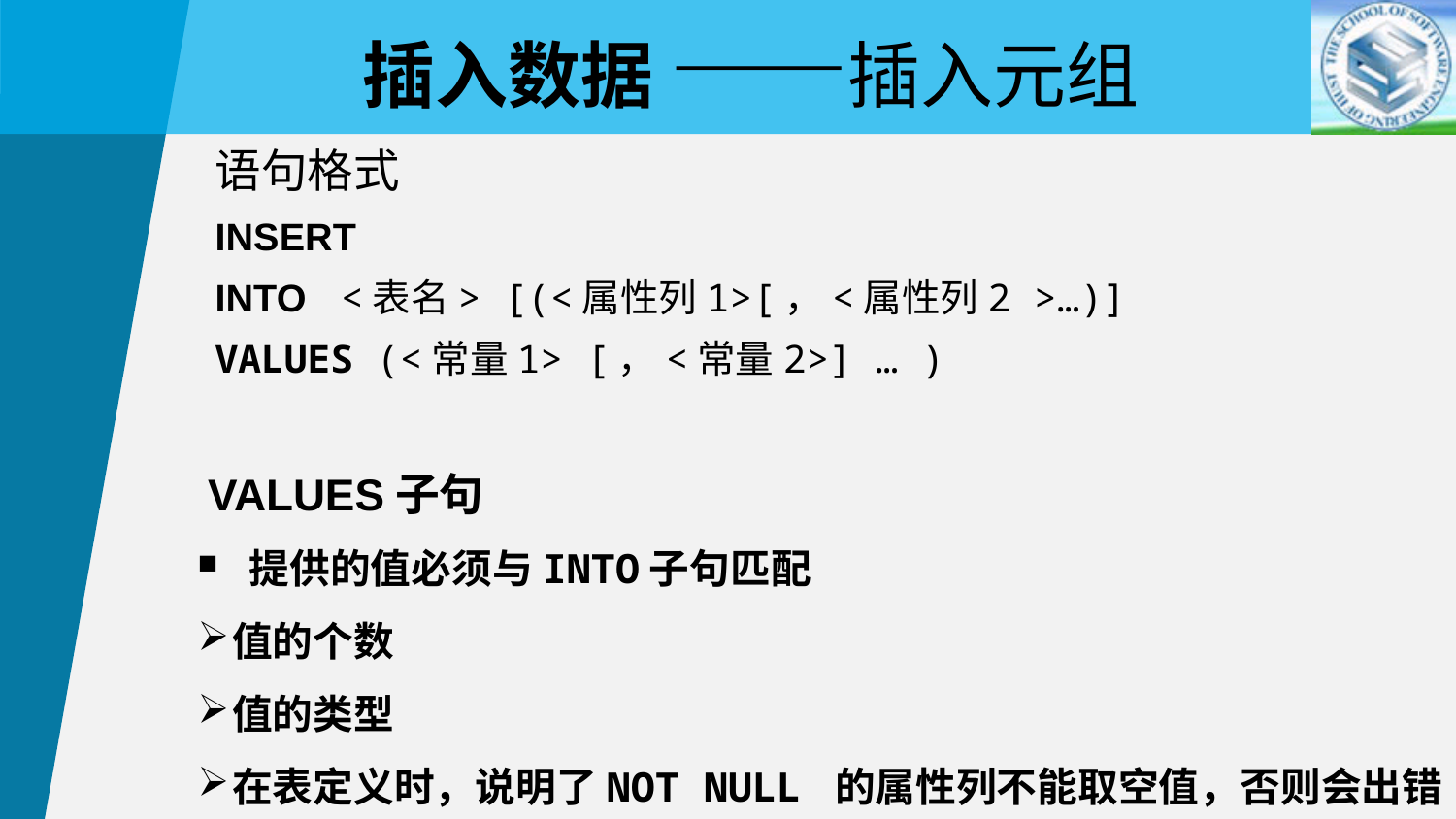

插入数据 ——插入元组
语句格式
INSERT
INTO  <表名> [(<属性列1>[，<属性列2 >…)]
VALUES (<常量1> [，<常量2>] … )
 VALUES子句
 提供的值必须与INTO子句匹配
值的个数
值的类型
在表定义时，说明了NOT NULL 的属性列不能取空值，否则会出错